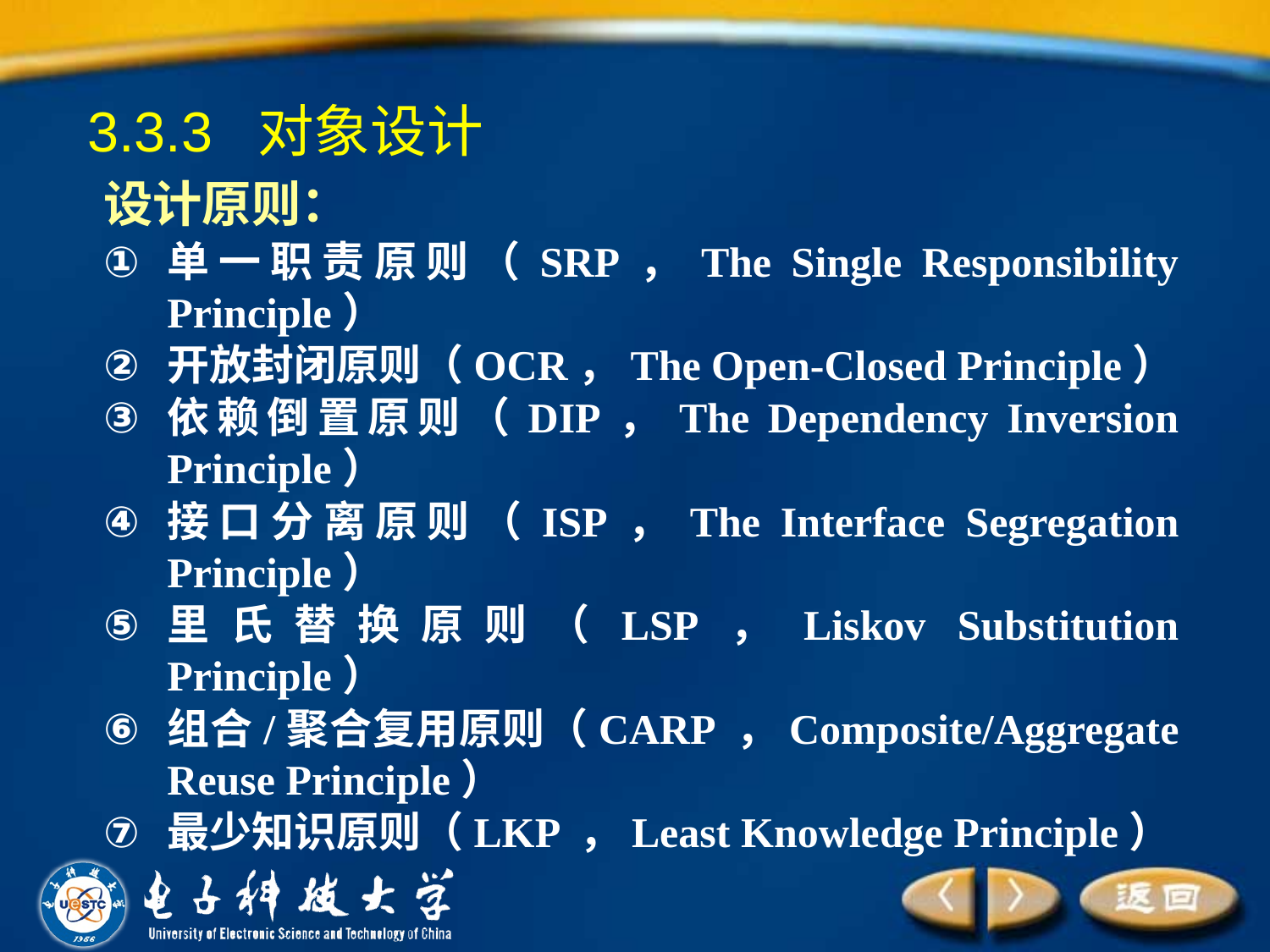

3.3.3  对象设计
设计原则：
单一职责原则（SRP，The Single Responsibility Principle）
开放封闭原则（OCR，The Open-Closed Principle）
依赖倒置原则（DIP，The Dependency Inversion Principle）
接口分离原则（ISP，The Interface Segregation Principle）
里氏替换原则（LSP，Liskov Substitution Principle）
组合/聚合复用原则（CARP ，Composite/Aggregate Reuse Principle）
最少知识原则（LKP ，Least Knowledge Principle）